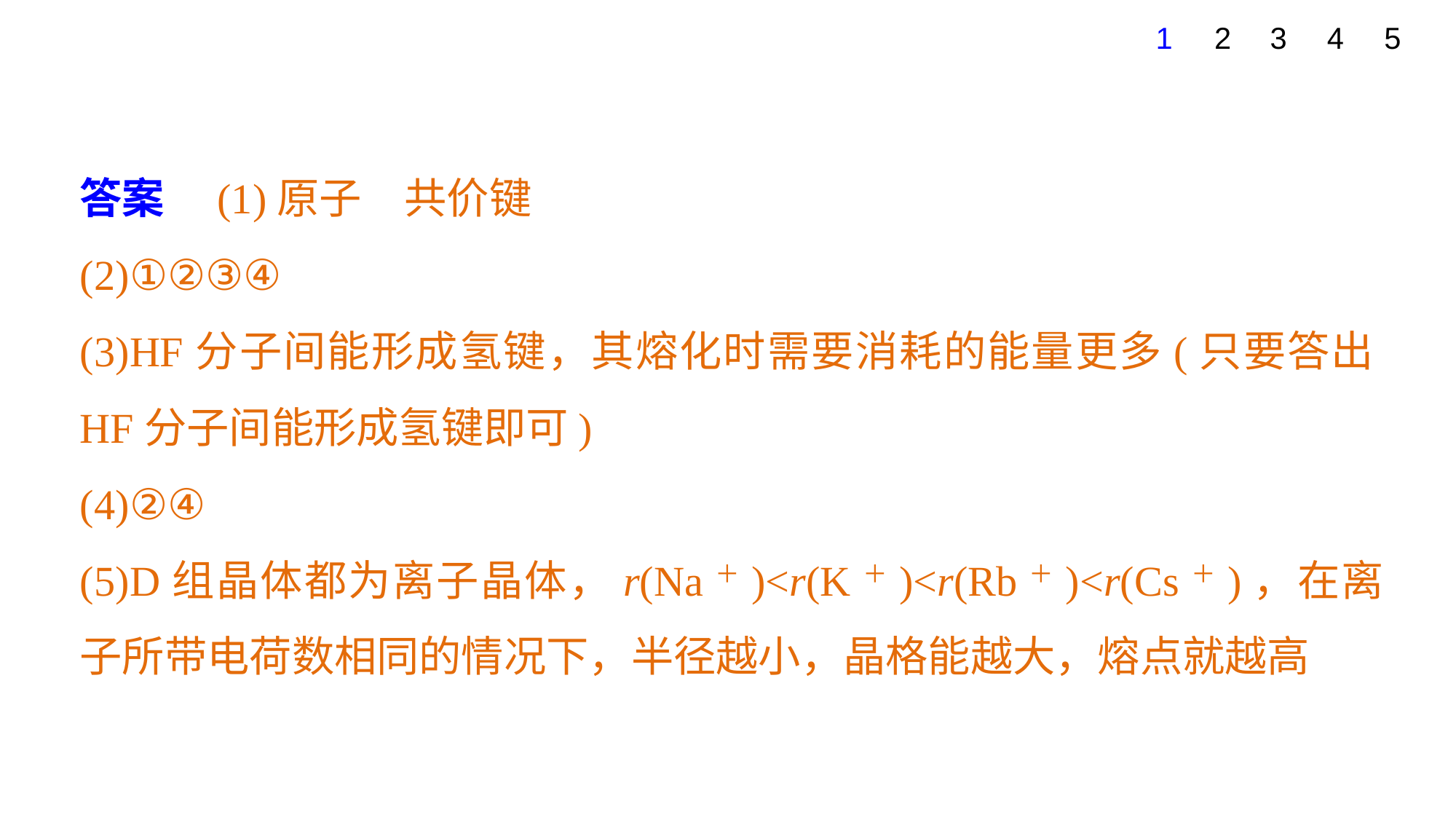

1
2
3
4
5
答案　(1)原子　共价键
(2)①②③④
(3)HF分子间能形成氢键，其熔化时需要消耗的能量更多(只要答出HF分子间能形成氢键即可)
(4)②④
(5)D组晶体都为离子晶体，r(Na＋)<r(K＋)<r(Rb＋)<r(Cs＋)，在离子所带电荷数相同的情况下，半径越小，晶格能越大，熔点就越高